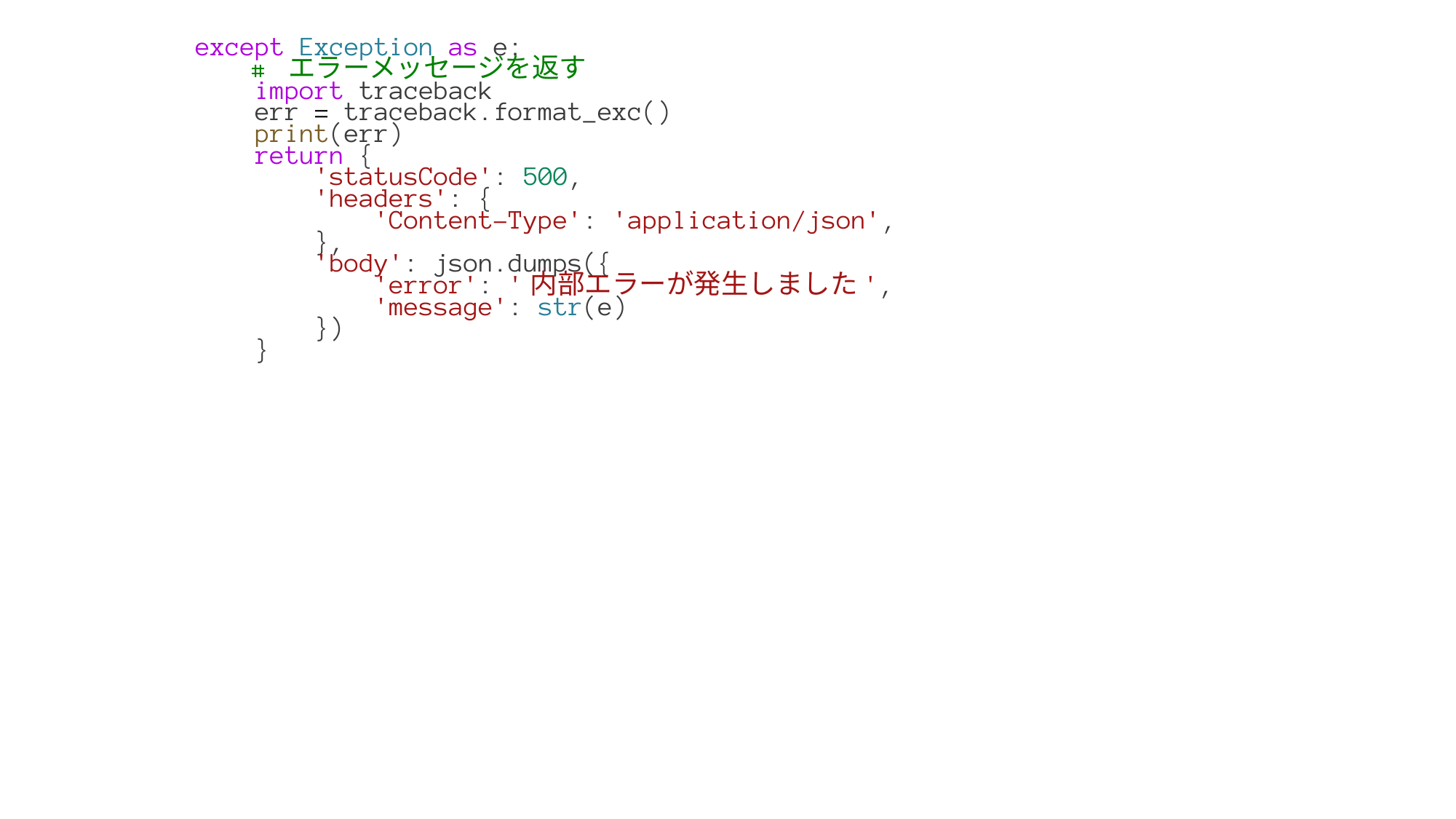

except Exception as e:
　　　　# エラーメッセージを返す
        import traceback
        err = traceback.format_exc()
        print(err)
        return {
            'statusCode': 500,
            'headers': {
                'Content-Type': 'application/json',
            },
            'body': json.dumps({
                'error': '内部エラーが発生しました',
                'message': str(e)
            })
        }